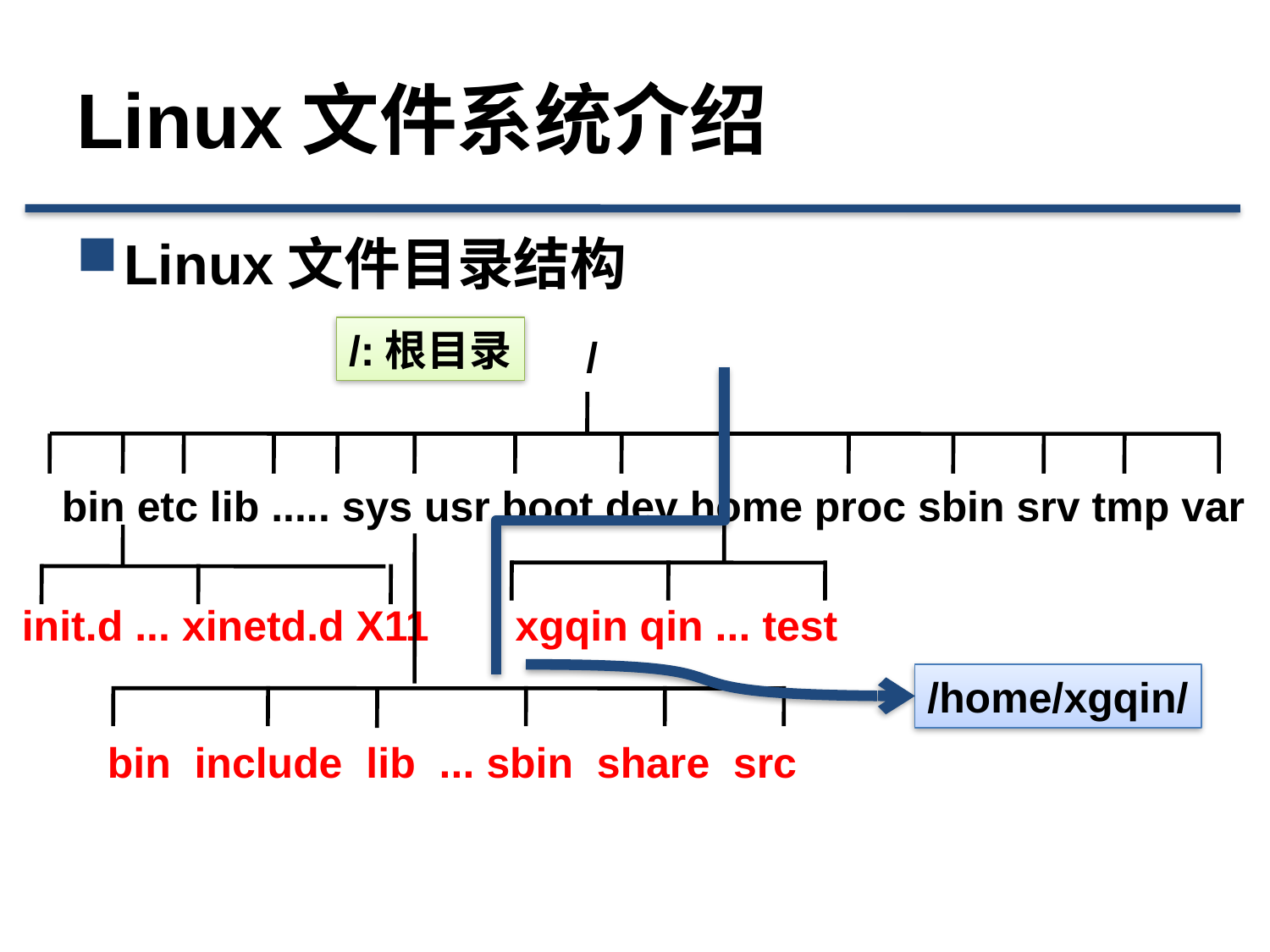

# Linux文件系统介绍
Linux文件目录结构
/:根目录
/
/home/xgqin/
bin etc lib ..... sys usr boot dev home proc sbin srv tmp var
xgqin qin ... test
init.d ... xinetd.d X11
bin  include  lib  ... sbin  share  src